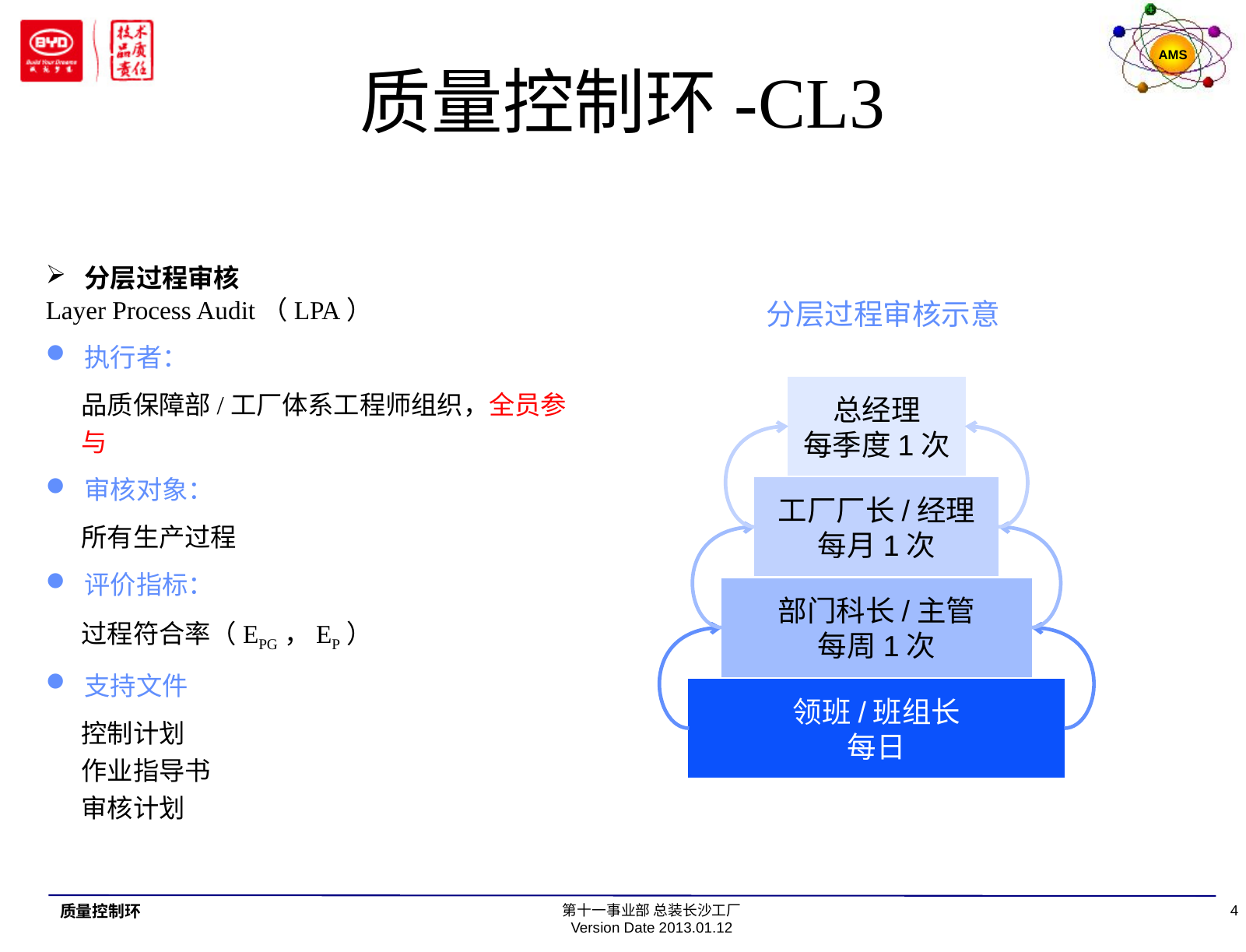

# 质量控制环-CL3
分层过程审核
Layer Process Audit（LPA）
执行者：
品质保障部/工厂体系工程师组织，全员参与
审核对象：
所有生产过程
评价指标：
过程符合率（EPG，EP）
支持文件
控制计划
作业指导书
审核计划
分层过程审核示意
总经理
每季度1次
工厂厂长/经理
每月1次
部门科长/主管
每周1次
领班/班组长
每日